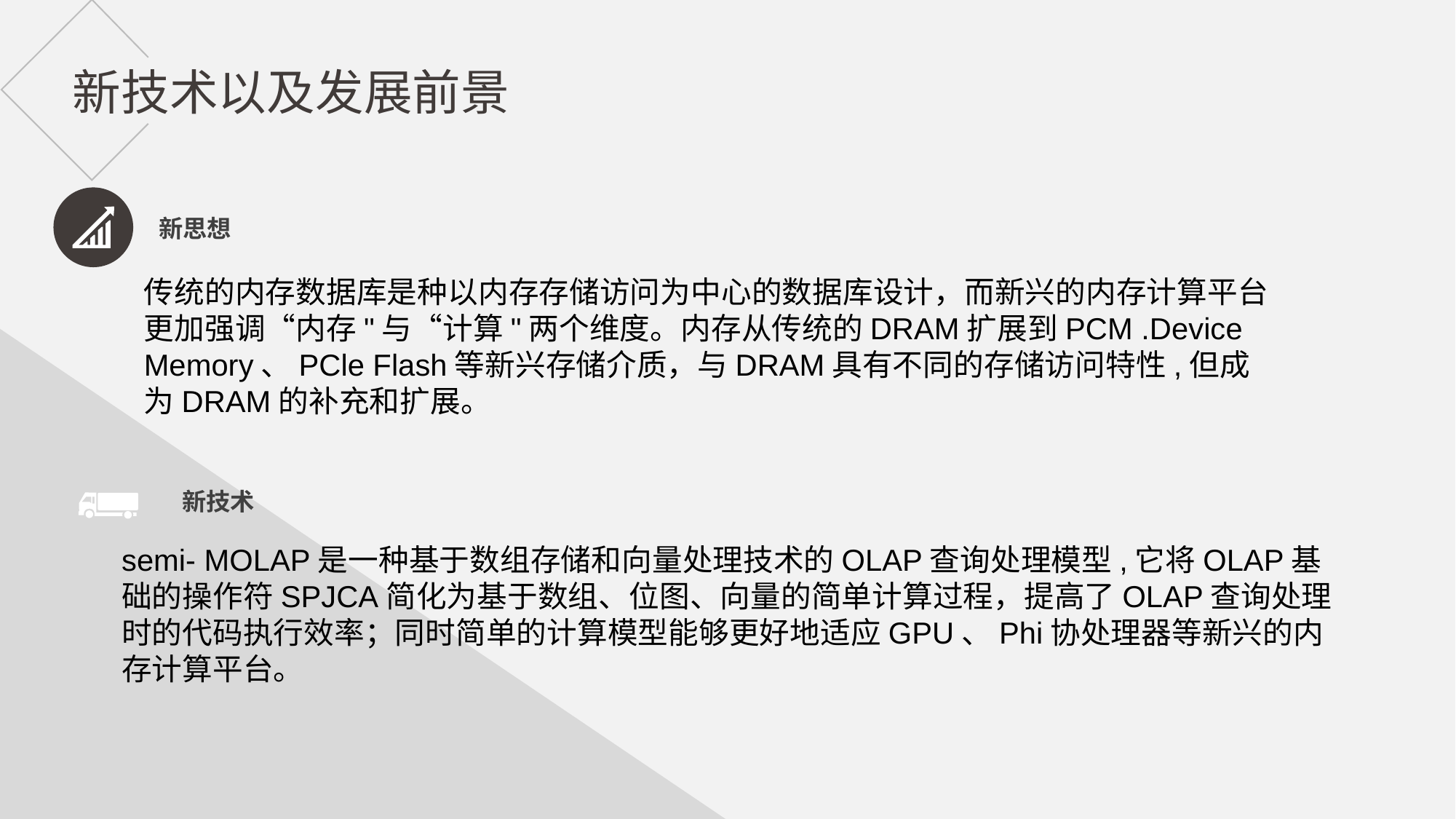

新技术以及发展前景

新思想
传统的内存数据库是种以内存存储访问为中心的数据库设计，而新兴的内存计算平台更加强调“内存"与“计算"两个维度。内存从传统的DRAM扩展到PCM .Device Memory、PCle Flash等新兴存储介质，与DRAM具有不同的存储访问特性,但成为DRAM的补充和扩展。

新技术
semi- MOLAP是一种基于数组存储和向量处理技术的OLAP查询处理模型,它将OLAP基础的操作符SPJCA简化为基于数组、位图、向量的简单计算过程，提高了OLAP查询处理时的代码执行效率；同时简单的计算模型能够更好地适应GPU、Phi协处理器等新兴的内存计算平台。